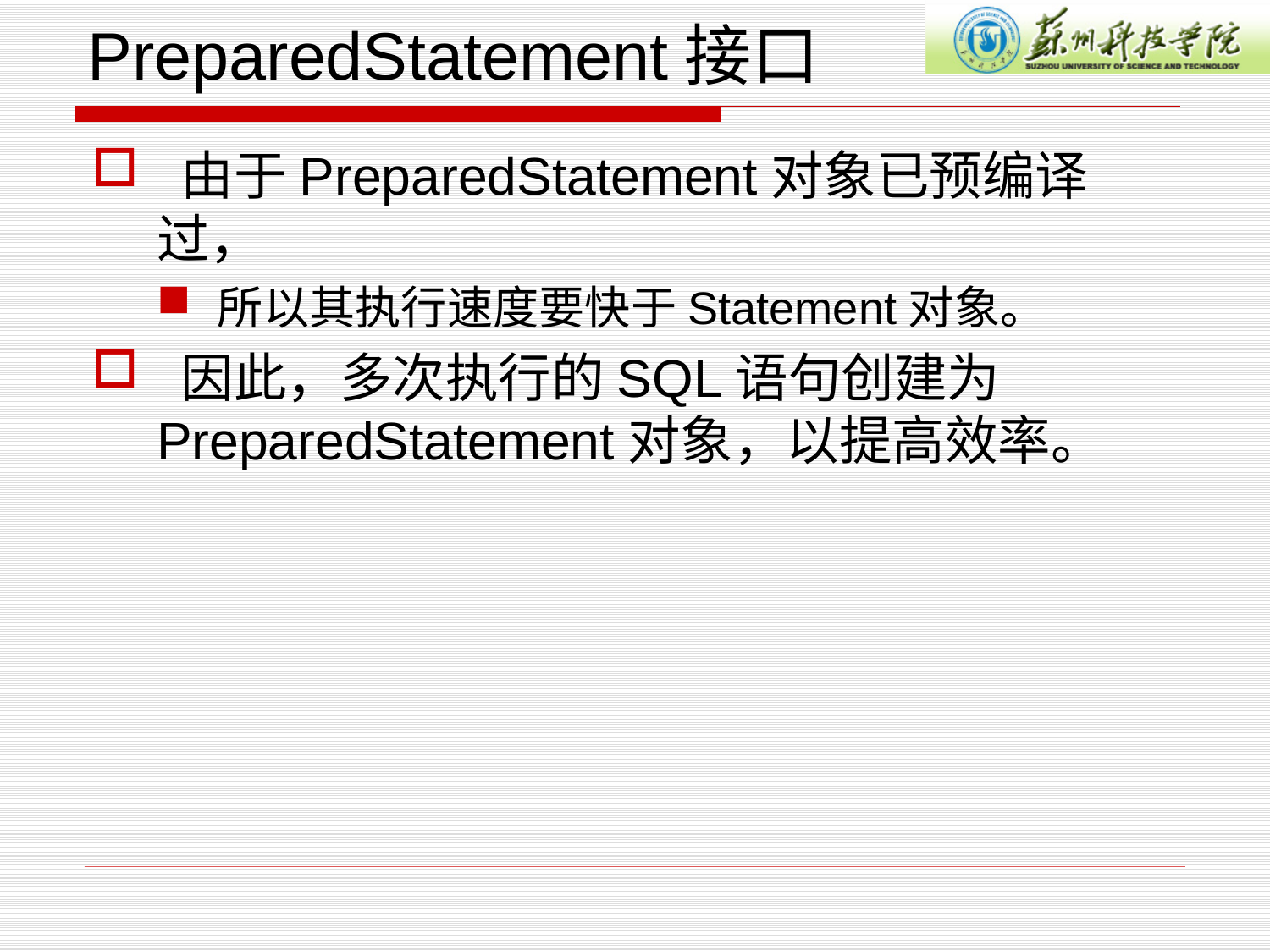

# PreparedStatement接口
 由于PreparedStatement对象已预编译过，
所以其执行速度要快于Statement对象。
 因此，多次执行的SQL语句创建为PreparedStatement对象，以提高效率。